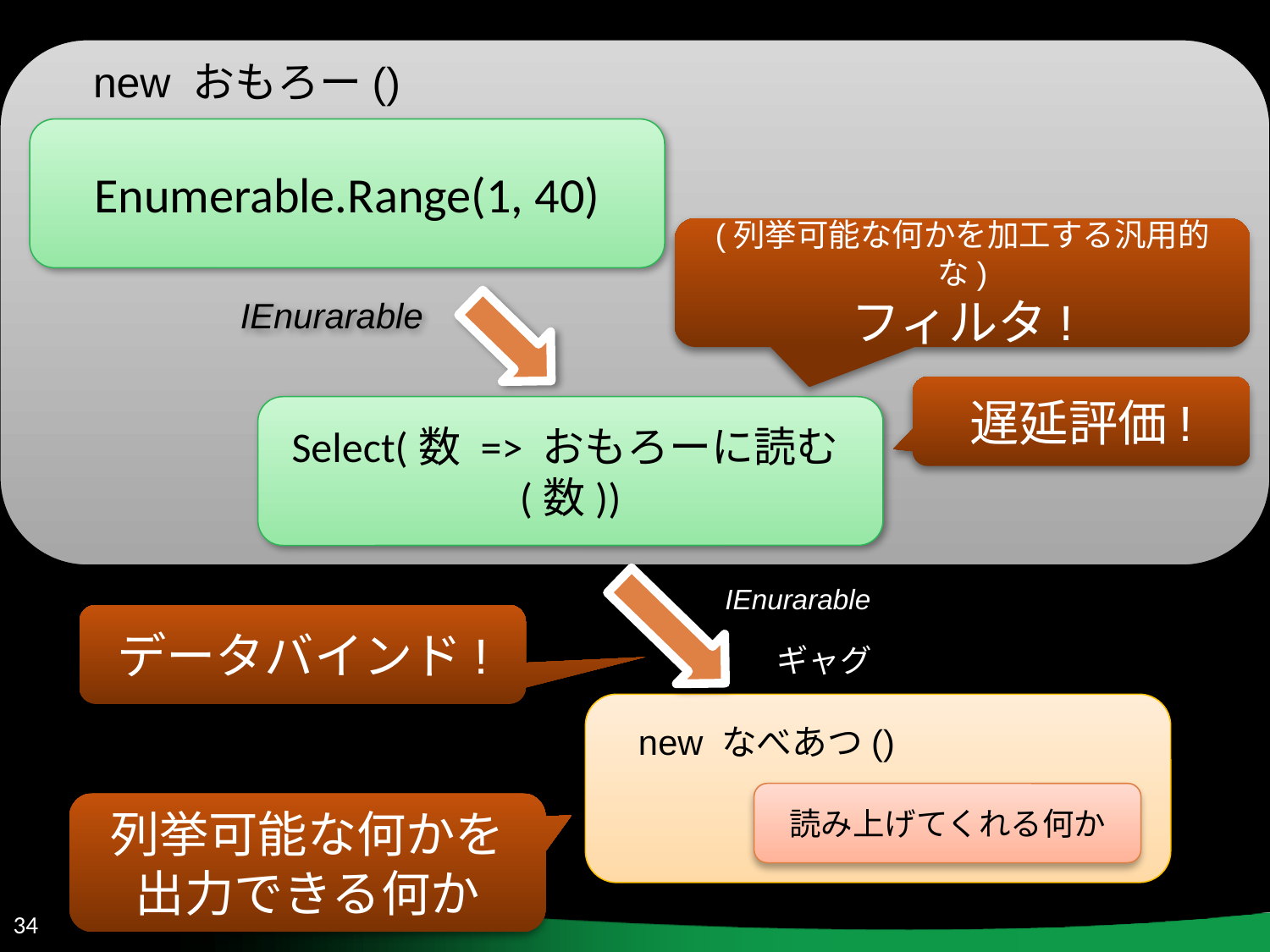

new おもろー()
Enumerable.Range(1, 40)
(列挙可能な何かを加工する汎用的な)
フィルタ!
IEnurarable

遅延評価!
Select(数 => おもろーに読む(数))
IEnurarable

データバインド!
ギャグ

new なべあつ()
読み上げてくれる何か
列挙可能な何かを出力できる何か